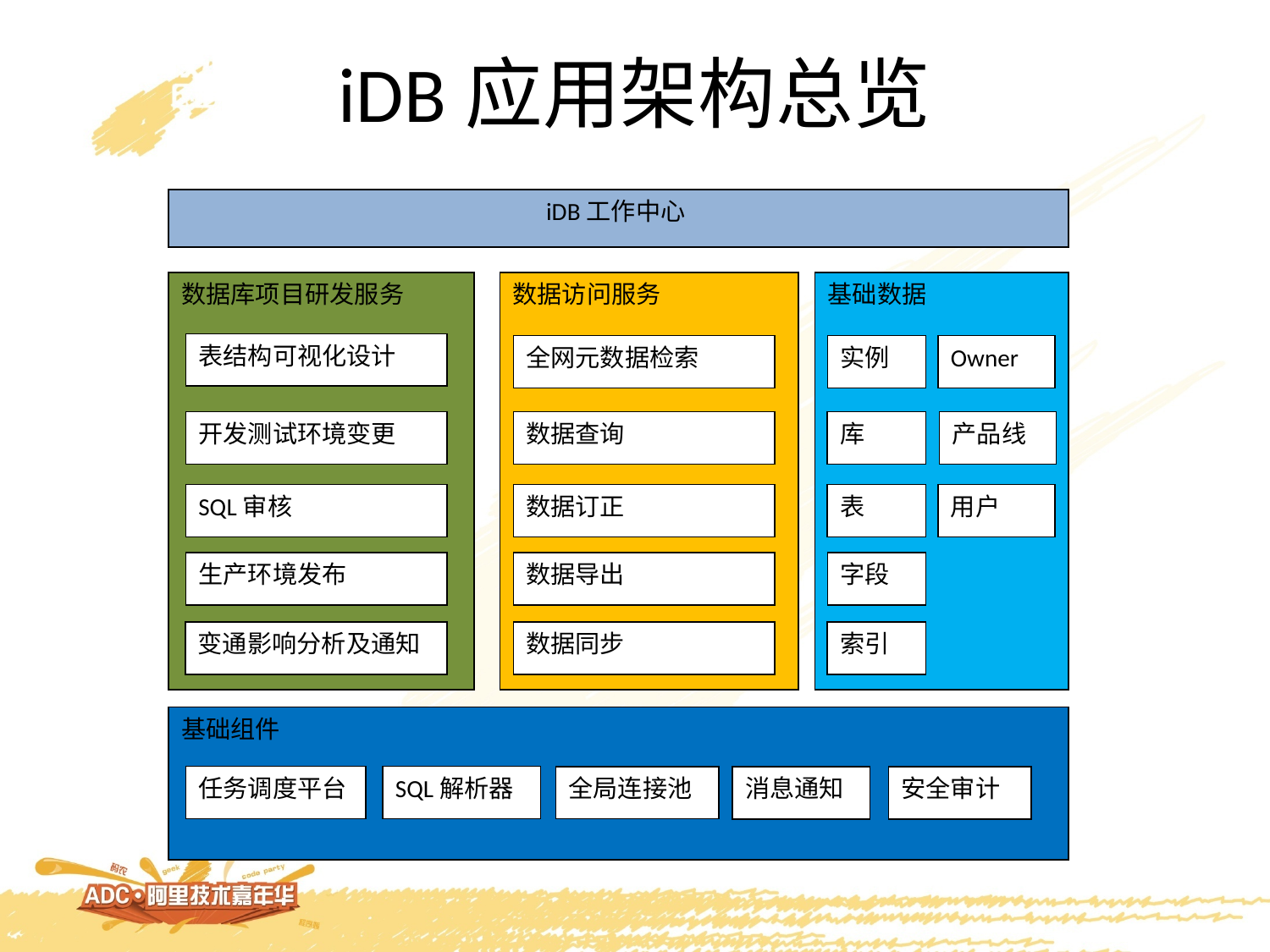

# iDB应用架构总览

iDB工作中心

数据库项目研发服务
数据访问服务
基础数据
表结构可视化设计
全网元数据检索
实例
Owner
开发测试环境变更
数据查询
库
产品线
SQL审核
数据订正
表
用户
生产环境发布
数据导出
字段
变通影响分析及通知
数据同步
索引
基础组件
任务调度平台
SQL解析器
全局连接池
消息通知
安全审计